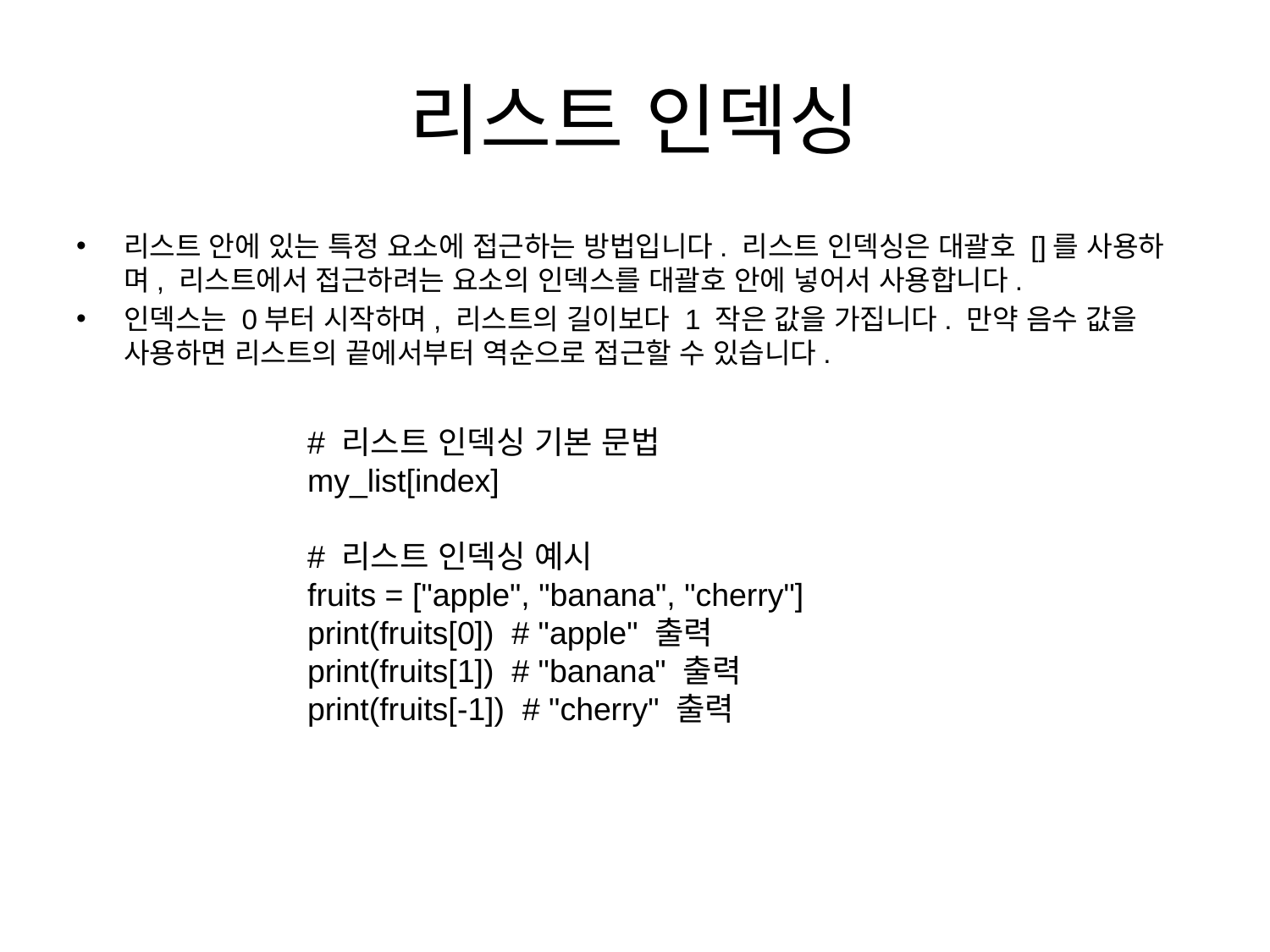

# 리스트 인덱싱
리스트 안에 있는 특정 요소에 접근하는 방법입니다. 리스트 인덱싱은 대괄호 []를 사용하며, 리스트에서 접근하려는 요소의 인덱스를 대괄호 안에 넣어서 사용합니다.
인덱스는 0부터 시작하며, 리스트의 길이보다 1 작은 값을 가집니다. 만약 음수 값을 사용하면 리스트의 끝에서부터 역순으로 접근할 수 있습니다.
# 리스트 인덱싱 기본 문법
my_list[index]

# 리스트 인덱싱 예시
fruits = ["apple", "banana", "cherry"]
print(fruits[0])  # "apple" 출력
print(fruits[1])  # "banana" 출력
print(fruits[-1])  # "cherry" 출력